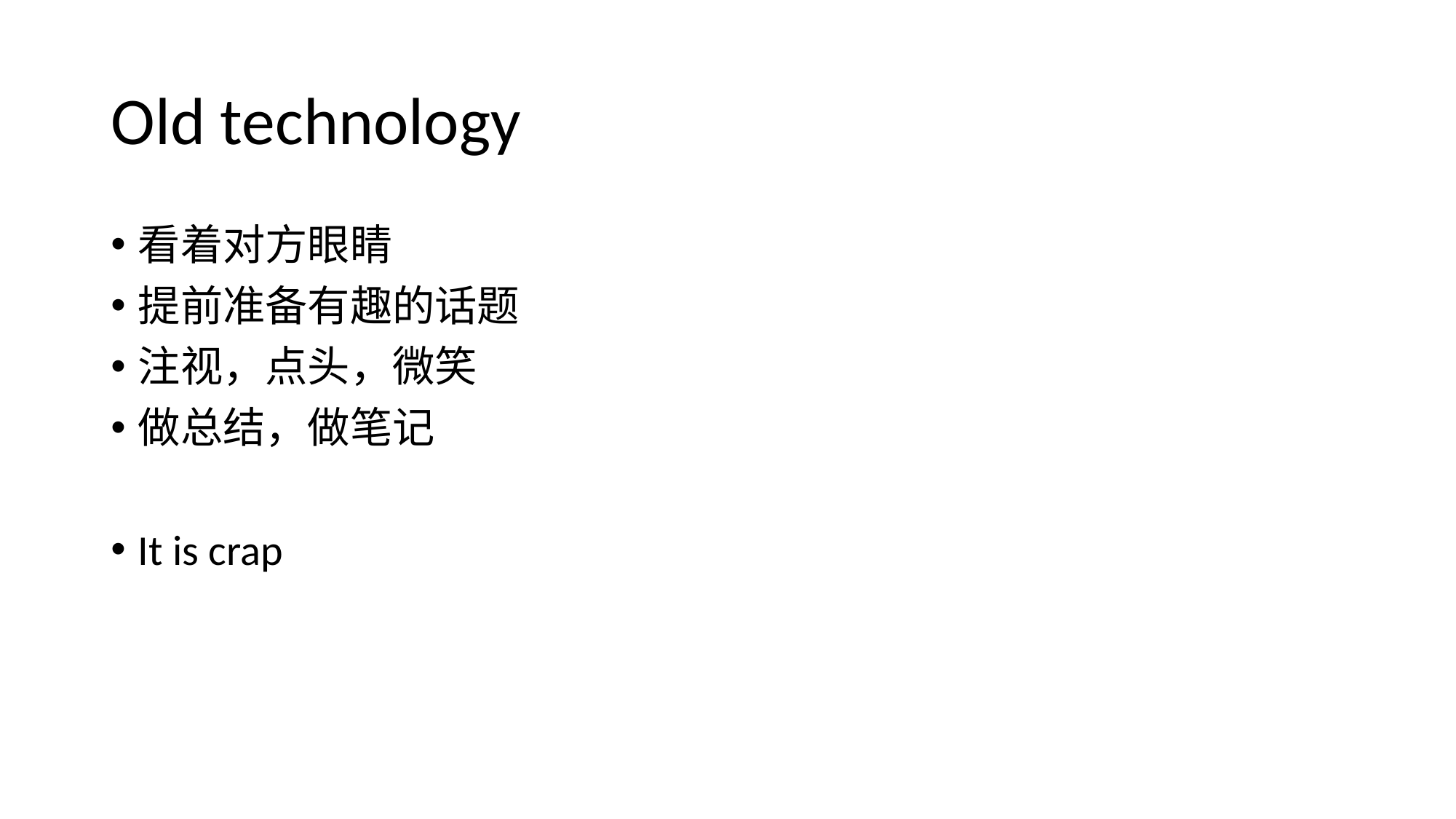

# Old technology
看着对方眼睛
提前准备有趣的话题
注视，点头，微笑
做总结，做笔记

It is crap